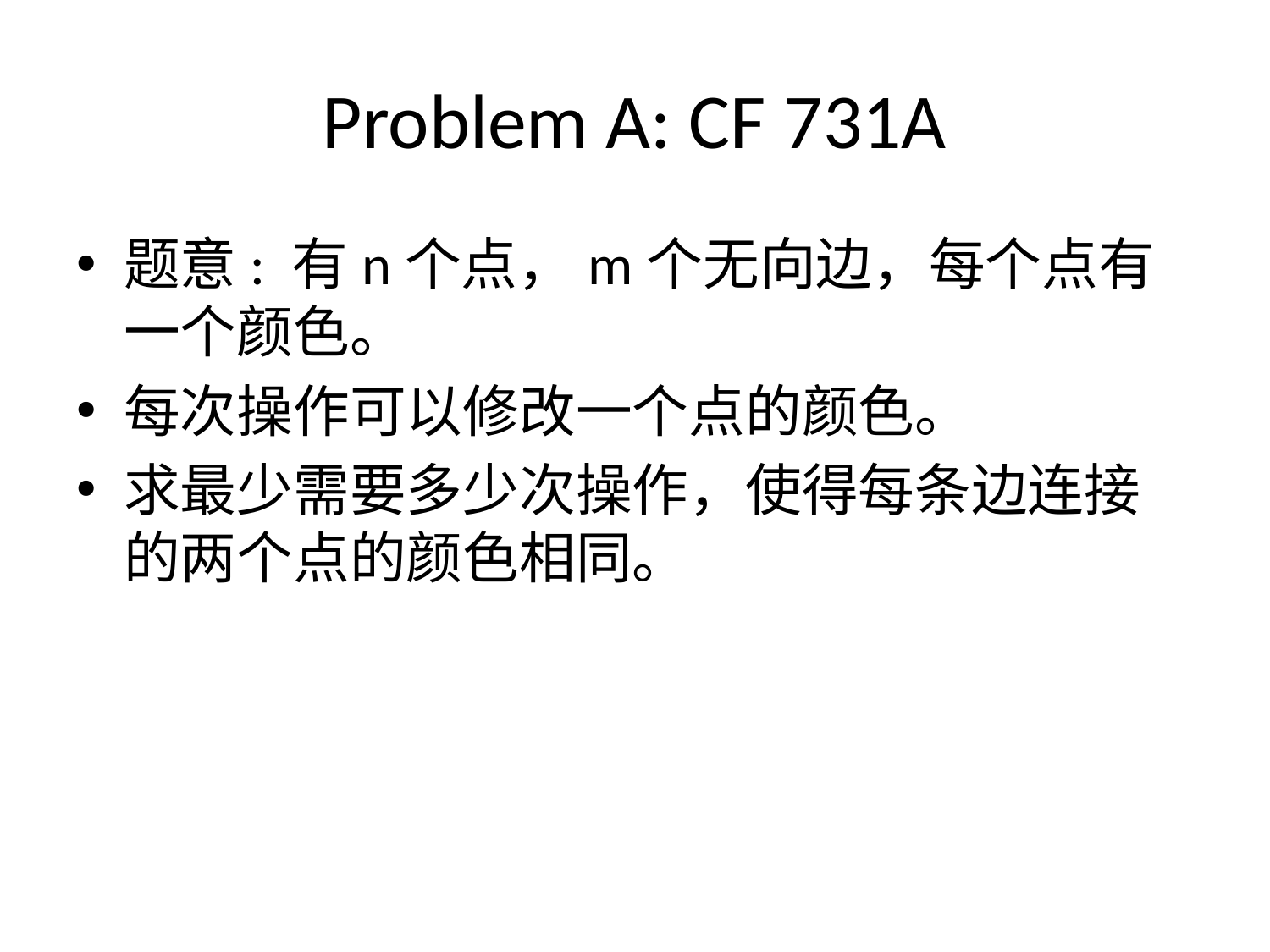

# Problem A: CF 731A
题意: 有n个点，m个无向边，每个点有一个颜色。
每次操作可以修改一个点的颜色。
求最少需要多少次操作，使得每条边连接的两个点的颜色相同。